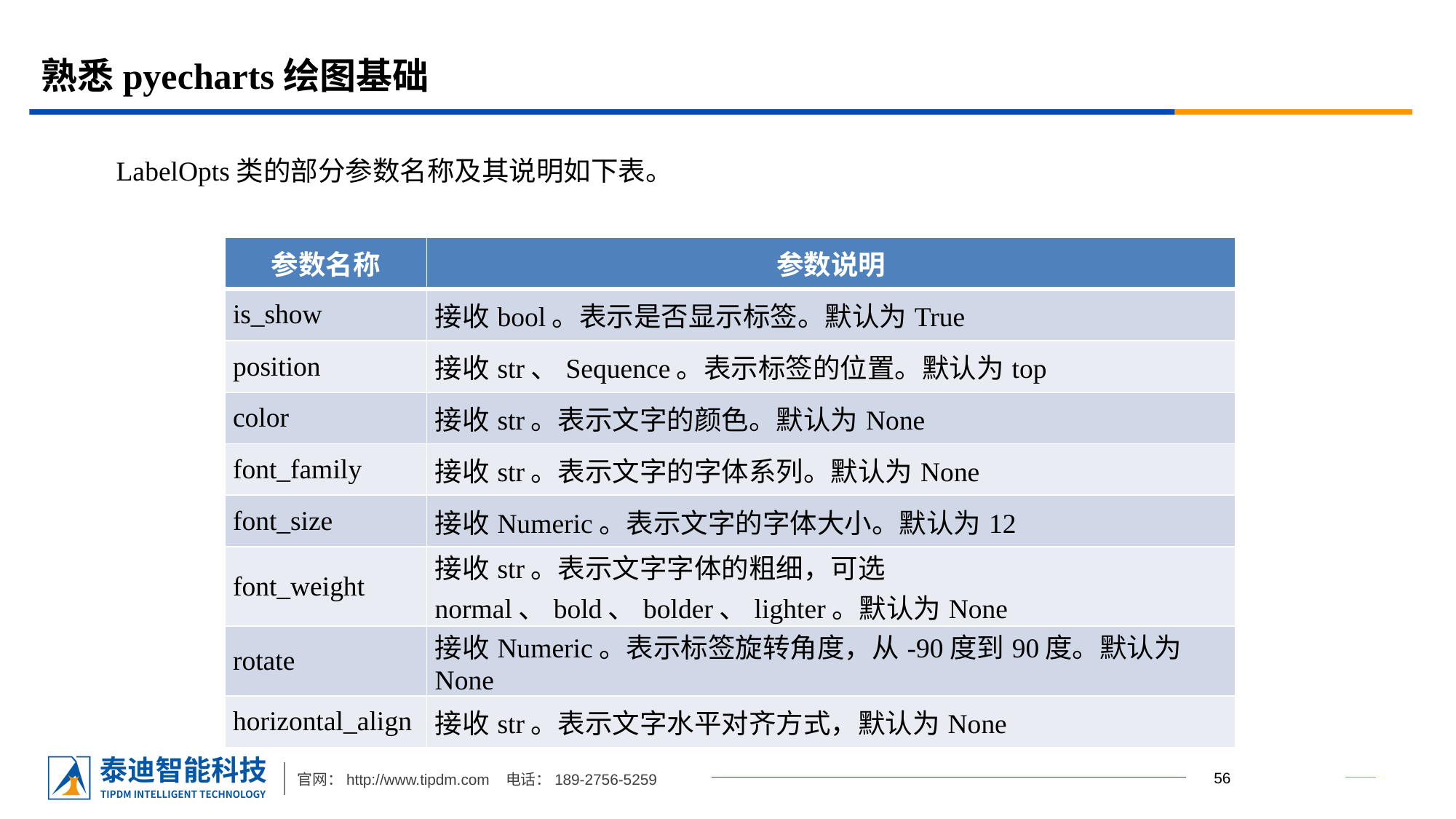

# 熟悉pyecharts绘图基础
LabelOpts类的部分参数名称及其说明如下表。
| 参数名称 | 参数说明 |
| --- | --- |
| is\_show | 接收bool。表示是否显示标签。默认为True |
| position | 接收str、Sequence。表示标签的位置。默认为top |
| color | 接收str。表示文字的颜色。默认为None |
| font\_family | 接收str。表示文字的字体系列。默认为None |
| font\_size | 接收Numeric。表示文字的字体大小。默认为12 |
| font\_weight | 接收str。表示文字字体的粗细，可选normal、bold、bolder、lighter。默认为None |
| rotate | 接收Numeric。表示标签旋转角度，从-90度到90度。默认为None |
| horizontal\_align | 接收str。表示文字水平对齐方式，默认为None |